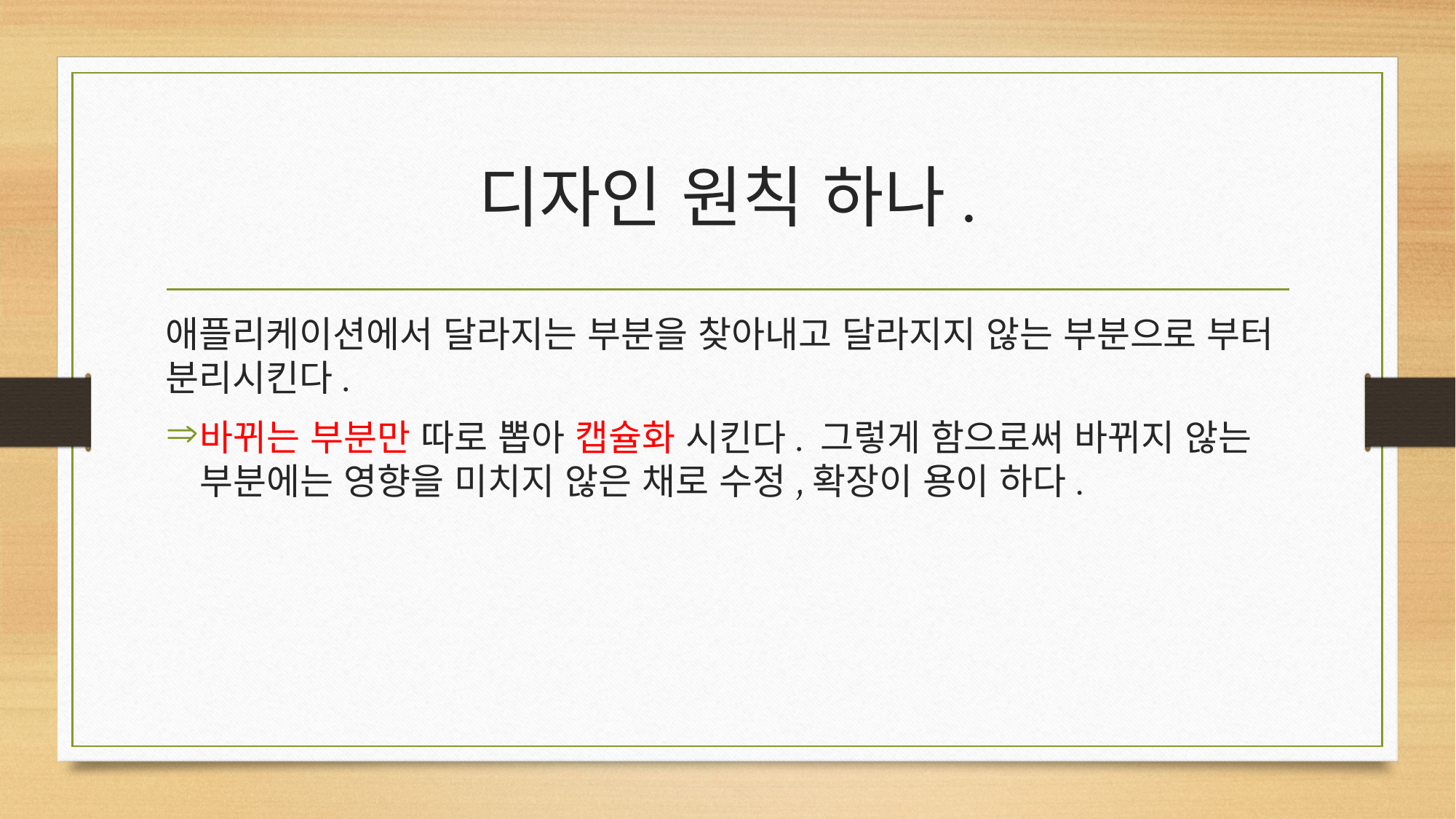

# 디자인 원칙 하나.
애플리케이션에서 달라지는 부분을 찾아내고 달라지지 않는 부분으로 부터 분리시킨다.
바뀌는 부분만 따로 뽑아 캡슐화 시킨다. 그렇게 함으로써 바뀌지 않는 부분에는 영향을 미치지 않은 채로 수정,확장이 용이 하다.